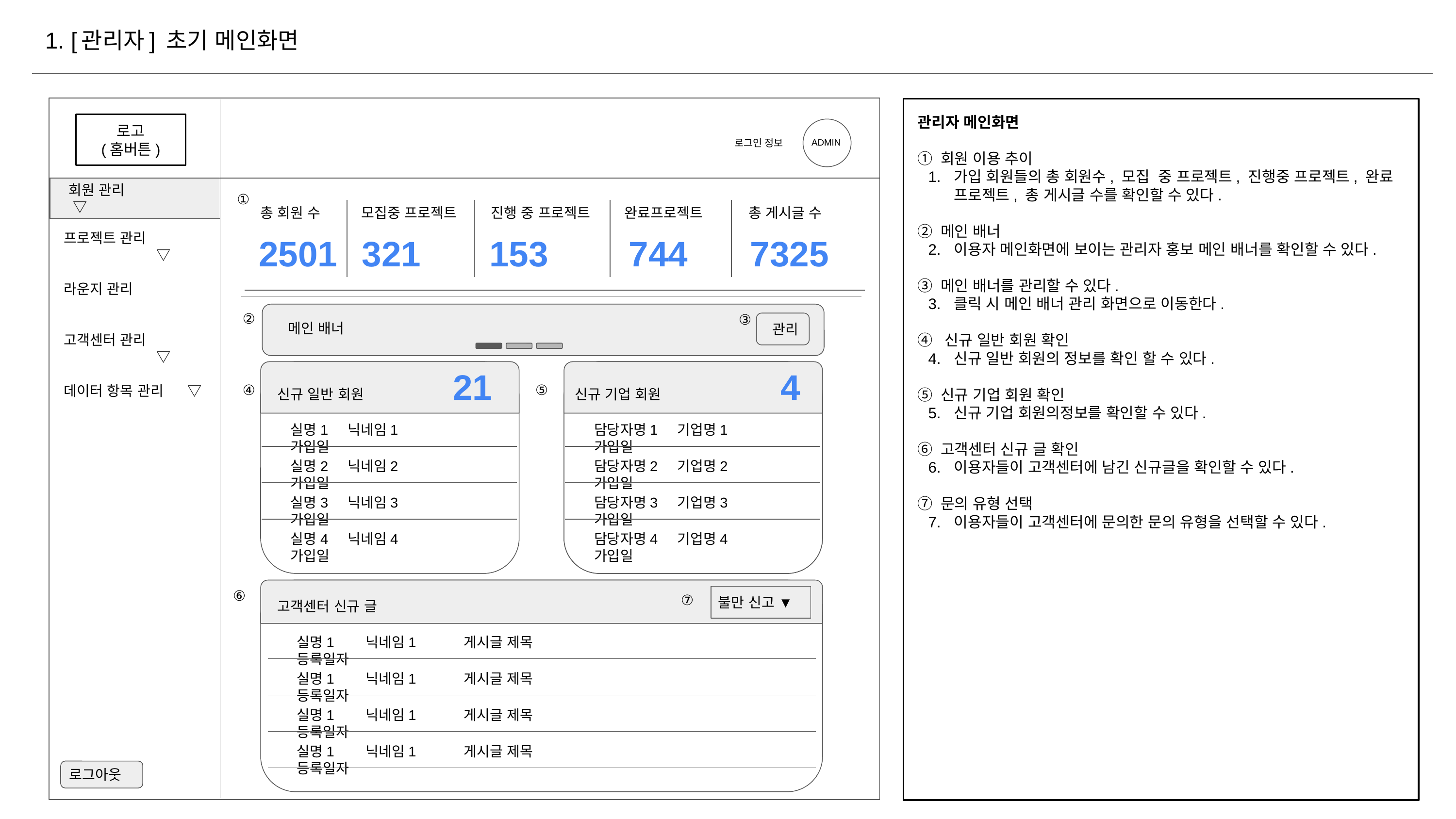

# [관리자] 초기 메인화면

관리자 메인화면

① 회원 이용 추이
가입 회원들의 총 회원수, 모집  중 프로젝트, 진행중 프로젝트, 완료 프로젝트, 총 게시글 수를 확인할 수 있다.

② 메인 배너
이용자 메인화면에 보이는 관리자 홍보 메인 배너를 확인할 수 있다.

③ 메인 배너를 관리할 수 있다.
클릭 시 메인 배너 관리 화면으로 이동한다.

④  신규 일반 회원 확인
신규 일반 회원의 정보를 확인 할 수 있다.

⑤ 신규 기업 회원 확인
신규 기업 회원의정보를 확인할 수 있다.

⑥ 고객센터 신규 글 확인
이용자들이 고객센터에 남긴 신규글을 확인할 수 있다.

⑦ 문의 유형 선택
이용자들이 고객센터에 문의한 문의 유형을 선택할 수 있다.

로고
(홈버튼)

로그인 정보
ADMIN
  회원 관리	 	       ▽
①
회원 관리

프로젝트 관리   	     ▽

라운지 관리

고객센터 관리   	     ▽

데이터 항목 관리      ▽

총 회원 수
모집중 프로젝트
진행 중 프로젝트
완료프로젝트
총 게시글 수
2501
321
153
744
7325
②
③

 메인 배너
 관리

21
4

④
⑤
신규 일반 회원
신규 기업 회원
실명1    닉네임1              가입일
담당자명1    기업명1       가입일
실명2    닉네임2              가입일
담당자명2    기업명2       가입일
실명3    닉네임3              가입일
담당자명3    기업명3       가입일
실명4    닉네임4              가입일
담당자명4    기업명4       가입일
⑥

⑦
불만 신고 ▼
고객센터 신규 글
실명1       닉네임1           게시글 제목                                                     등록일자
실명1       닉네임1           게시글 제목                                                     등록일자
실명1       닉네임1           게시글 제목                                                     등록일자
실명1       닉네임1           게시글 제목                                                     등록일자
로그아웃